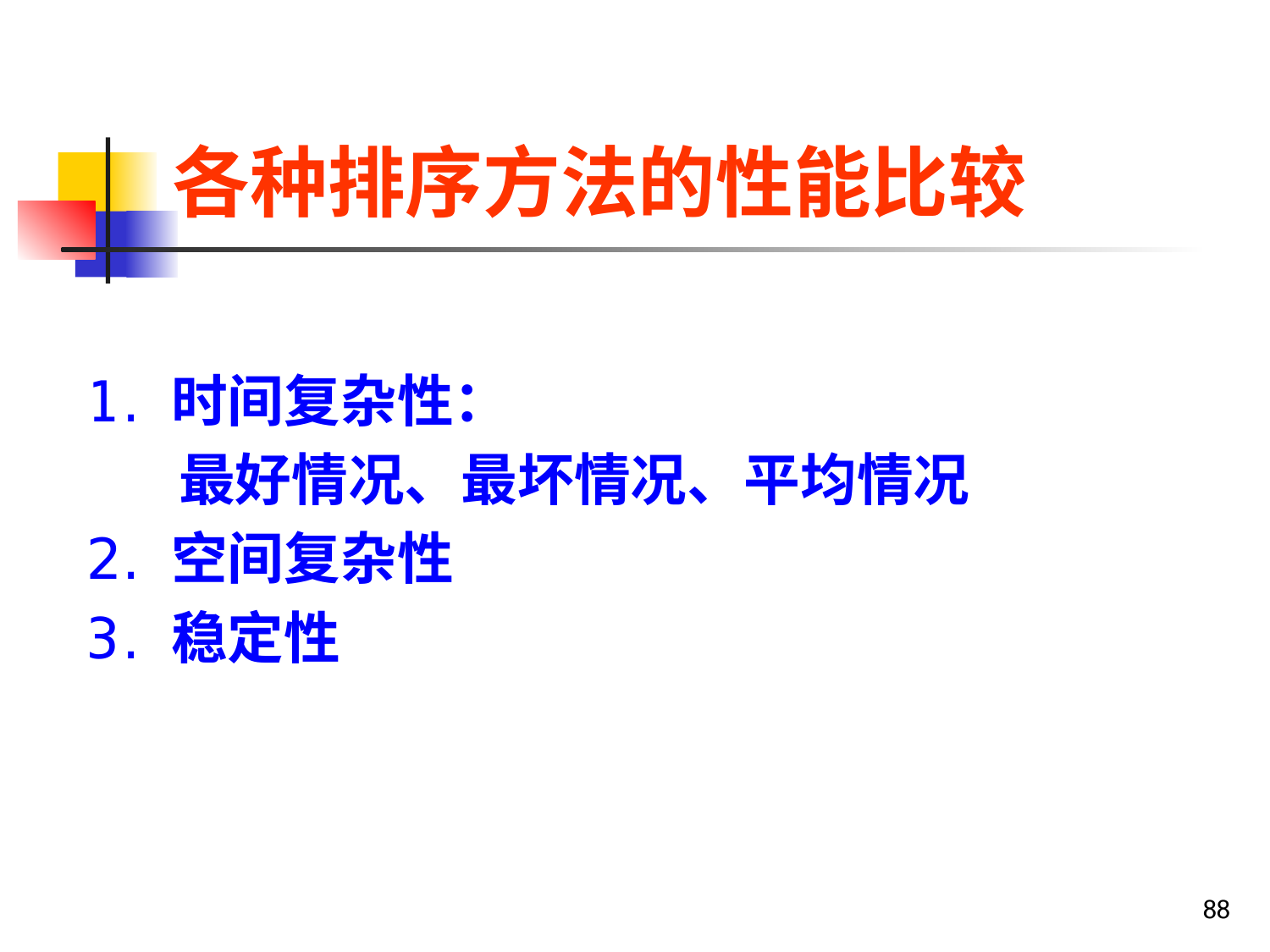

# 各种排序方法的性能比较

1. 时间复杂性：
      最好情况、最坏情况、平均情况
2. 空间复杂性
3. 稳定性

88